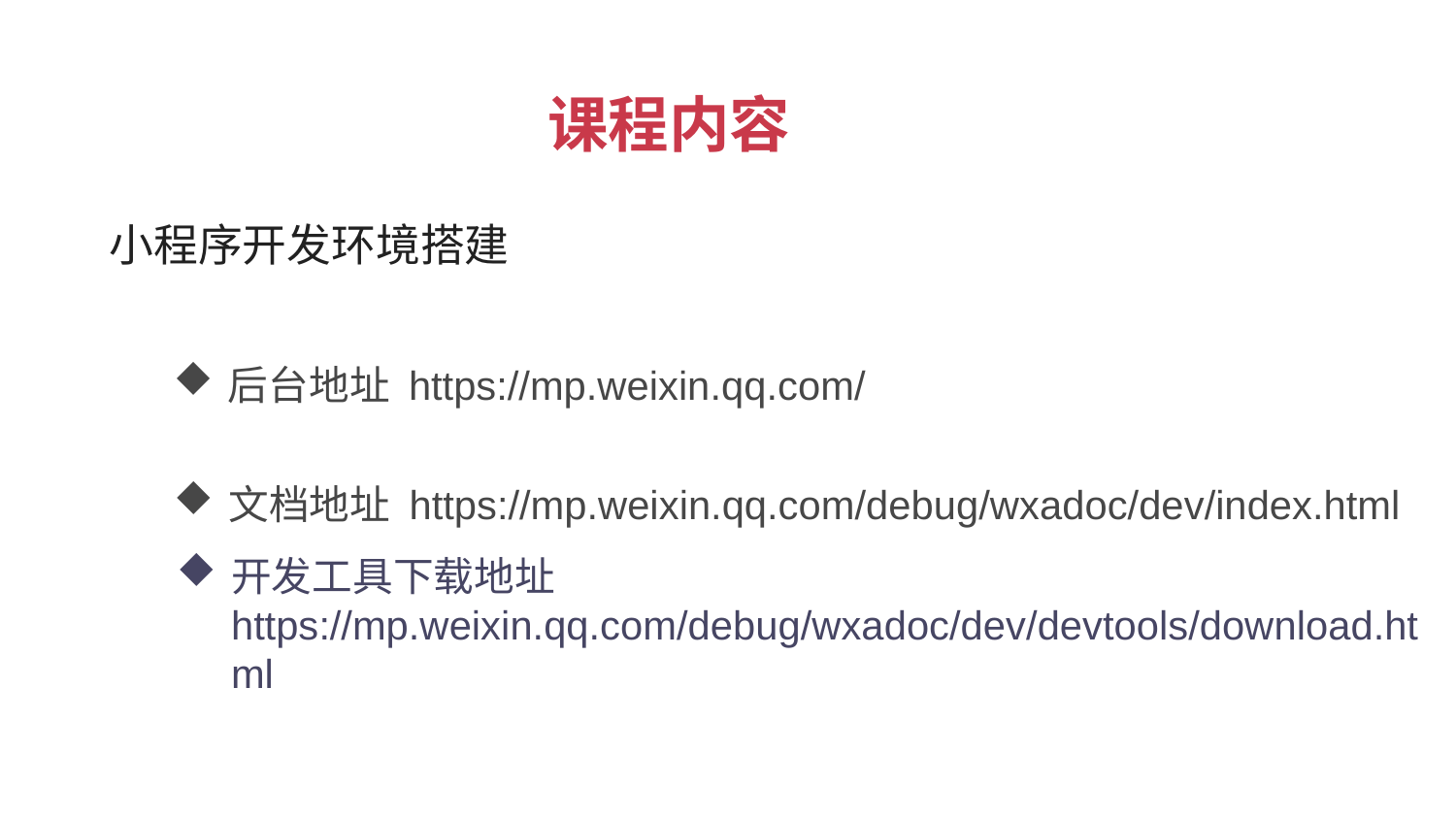

课程内容
 小程序开发环境搭建
后台地址 https://mp.weixin.qq.com/
文档地址 https://mp.weixin.qq.com/debug/wxadoc/dev/index.html
开发工具下载地址 https://mp.weixin.qq.com/debug/wxadoc/dev/devtools/download.html